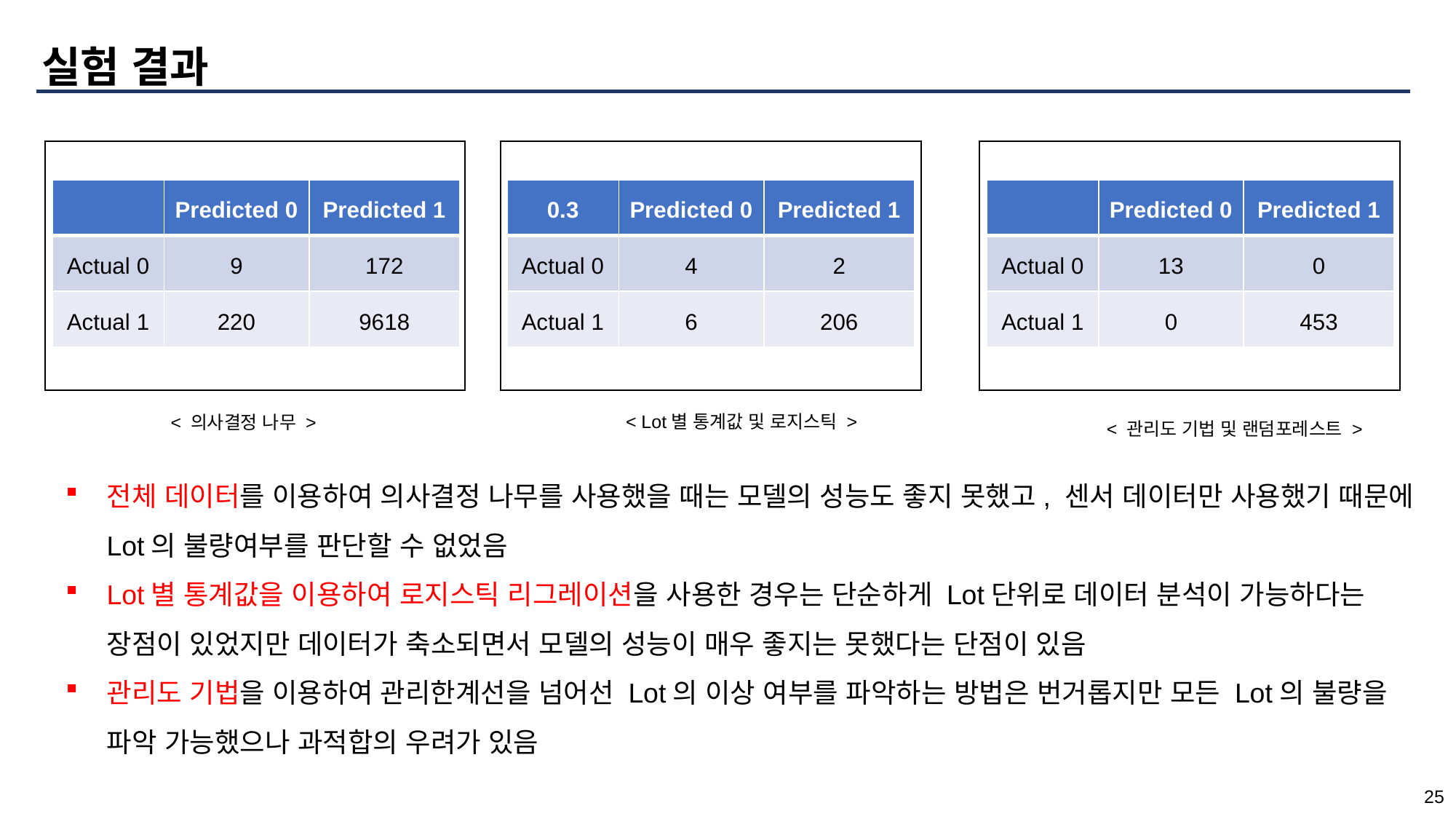

실험 결과

|  | Predicted 0 | Predicted 1 |
| --- | --- | --- |
| Actual 0 | 9 | 172 |
| Actual 1 | 220 | 9618 |
| 0.3 | Predicted 0 | Predicted 1 |
| --- | --- | --- |
| Actual 0 | 4 | 2 |
| Actual 1 | 6 | 206 |
|  | Predicted 0 | Predicted 1 |
| --- | --- | --- |
| Actual 0 | 13 | 0 |
| Actual 1 | 0 | 453 |
< Lot별 통계값 및 로지스틱 >
< 의사결정 나무 >
< 관리도 기법 및 랜덤포레스트 >
전체 데이터를 이용하여 의사결정 나무를 사용했을 때는 모델의 성능도 좋지 못했고, 센서 데이터만 사용했기 때문에 Lot의 불량여부를 판단할 수 없었음
Lot별 통계값을 이용하여 로지스틱 리그레이션을 사용한 경우는 단순하게 Lot단위로 데이터 분석이 가능하다는 장점이 있었지만 데이터가 축소되면서 모델의 성능이 매우 좋지는 못했다는 단점이 있음
관리도 기법을 이용하여 관리한계선을 넘어선 Lot의 이상 여부를 파악하는 방법은 번거롭지만 모든 Lot의 불량을 파악 가능했으나 과적합의 우려가 있음
25